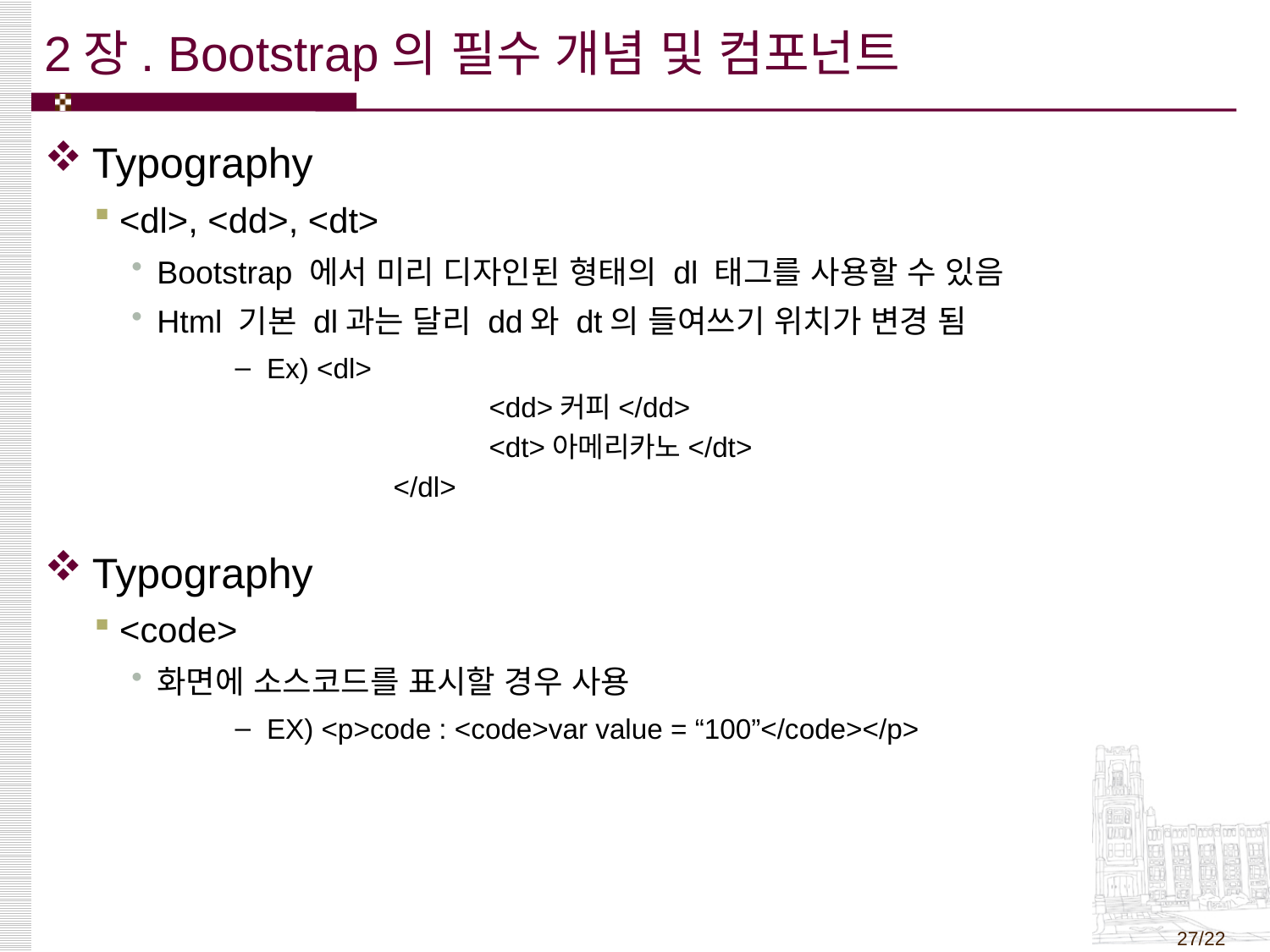

# 2장. Bootstrap의 필수 개념 및 컴포넌트
Typography
<dl>, <dd>, <dt>
Bootstrap 에서 미리 디자인된 형태의 dl 태그를 사용할 수 있음
Html 기본 dl과는 달리 dd와 dt의 들여쓰기 위치가 변경 됨
Ex) <dl>
		<dd>커피</dd>
		<dt>아메리카노</dt>
	    </dl>
Typography
<code>
화면에 소스코드를 표시할 경우 사용
EX) <p>code : <code>var value = “100”</code></p>